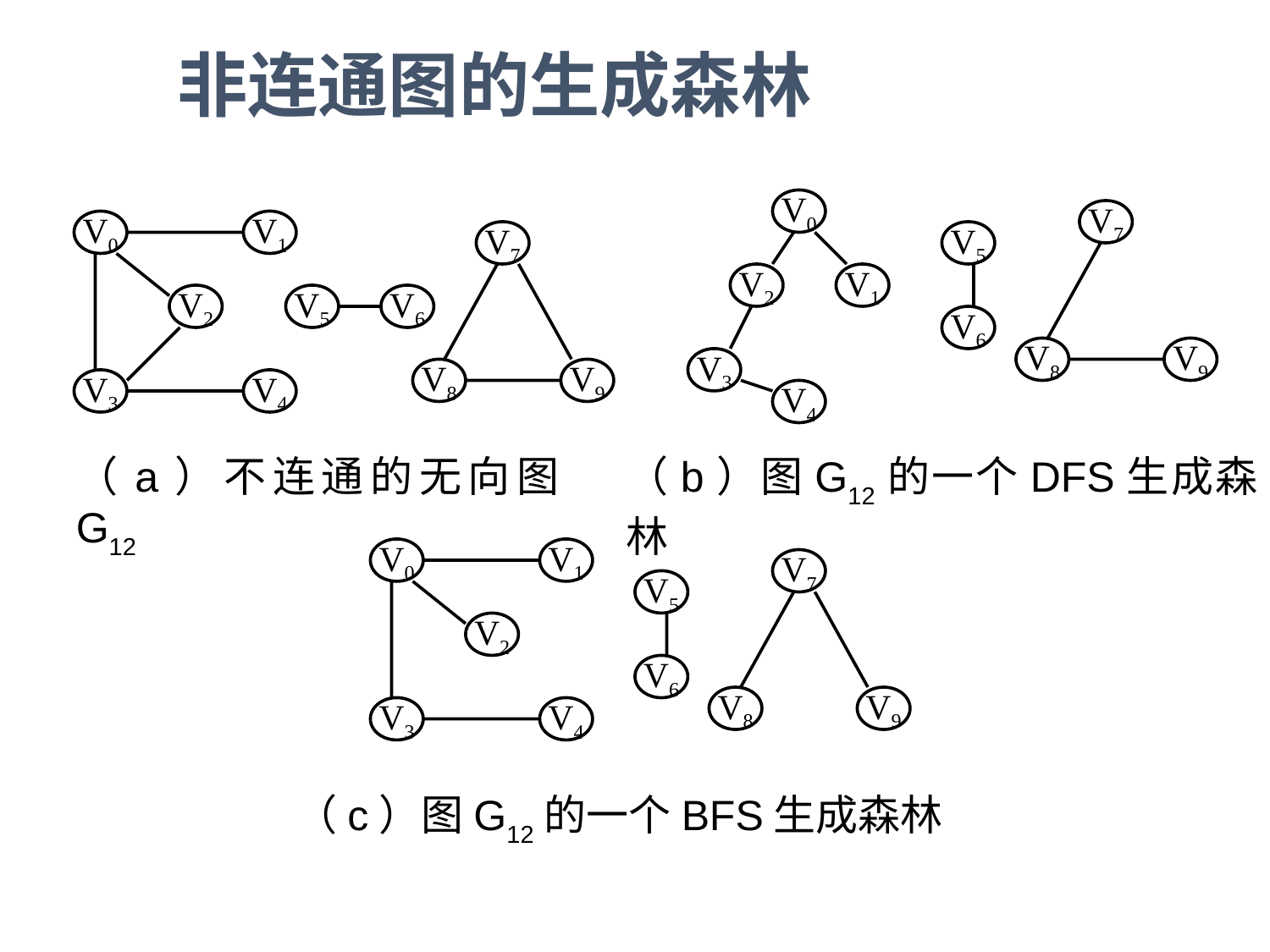

非连通图的生成森林
V0
V7
V5

V2
V1

V6
V8
V9
V3

V4
（b）图G12的一个DFS生成森林
V0
V1
V7

V2
V5
V6

V8
V9
V3
V4

（a）不连通的无向图G12
V0
V1
V7

V5

V2

V6
V8
V9
V3
V4

（c）图G12的一个BFS生成森林